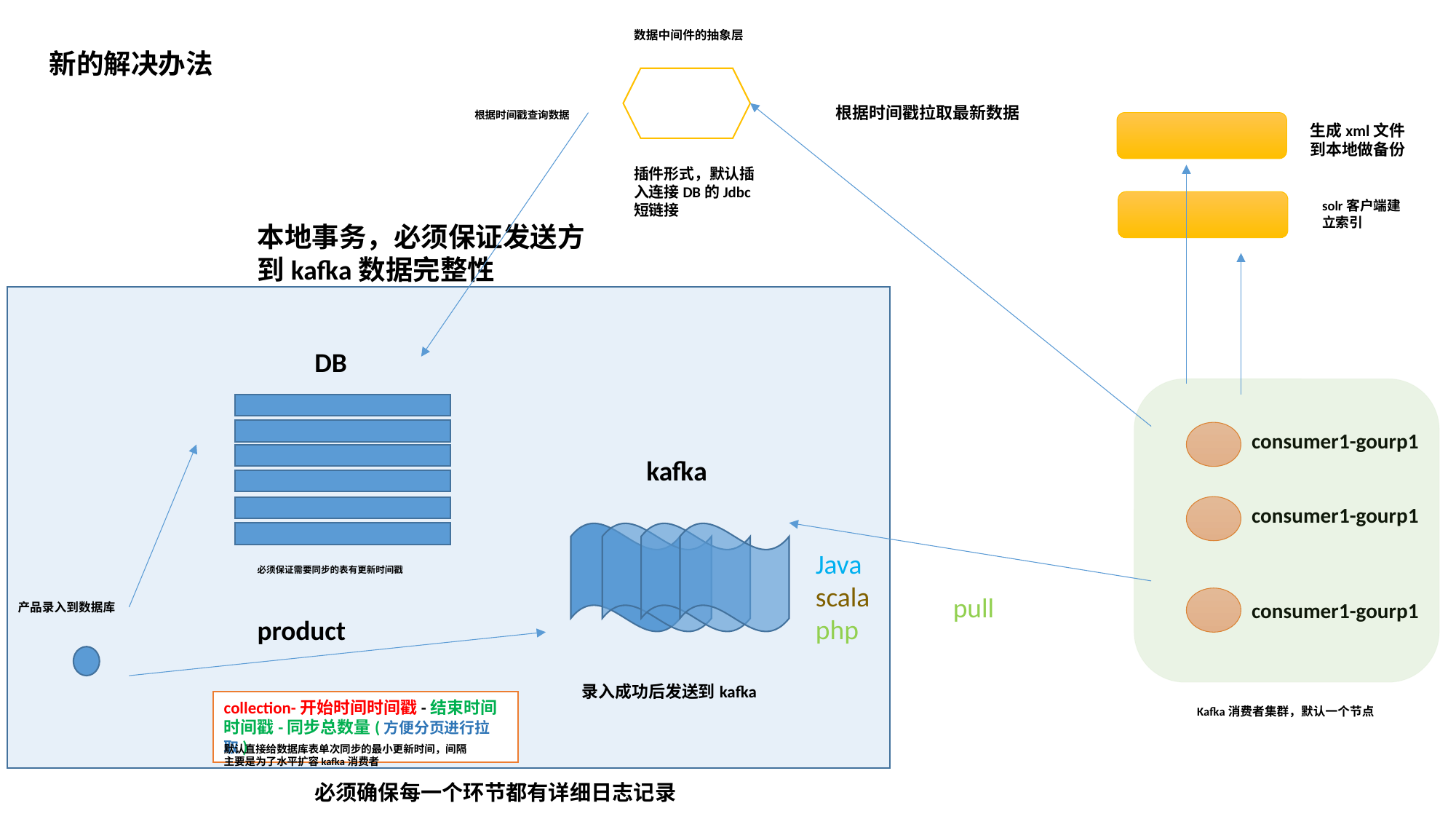

数据中间件的抽象层
新的解决办法

根据时间戳拉取最新数据
根据时间戳查询数据

生成xml文件到本地做备份
插件形式，默认插入连接DB的Jdbc短链接

solr客户端建立索引
本地事务，必须保证发送方到kafka数据完整性

DB

consumer1-gourp1

kafka

consumer1-gourp1

Java
scala
php
必须保证需要同步的表有更新时间戳
pull

consumer1-gourp1
产品录入到数据库
product

录入成功后发送到kafka
collection-开始时间时间戳-结束时间时间戳-同步总数量(方便分页进行拉取)
Kafka消费者集群，默认一个节点
默认直接给数据库表单次同步的最小更新时间，间隔主要是为了水平扩容kafka消费者
必须确保每一个环节都有详细日志记录